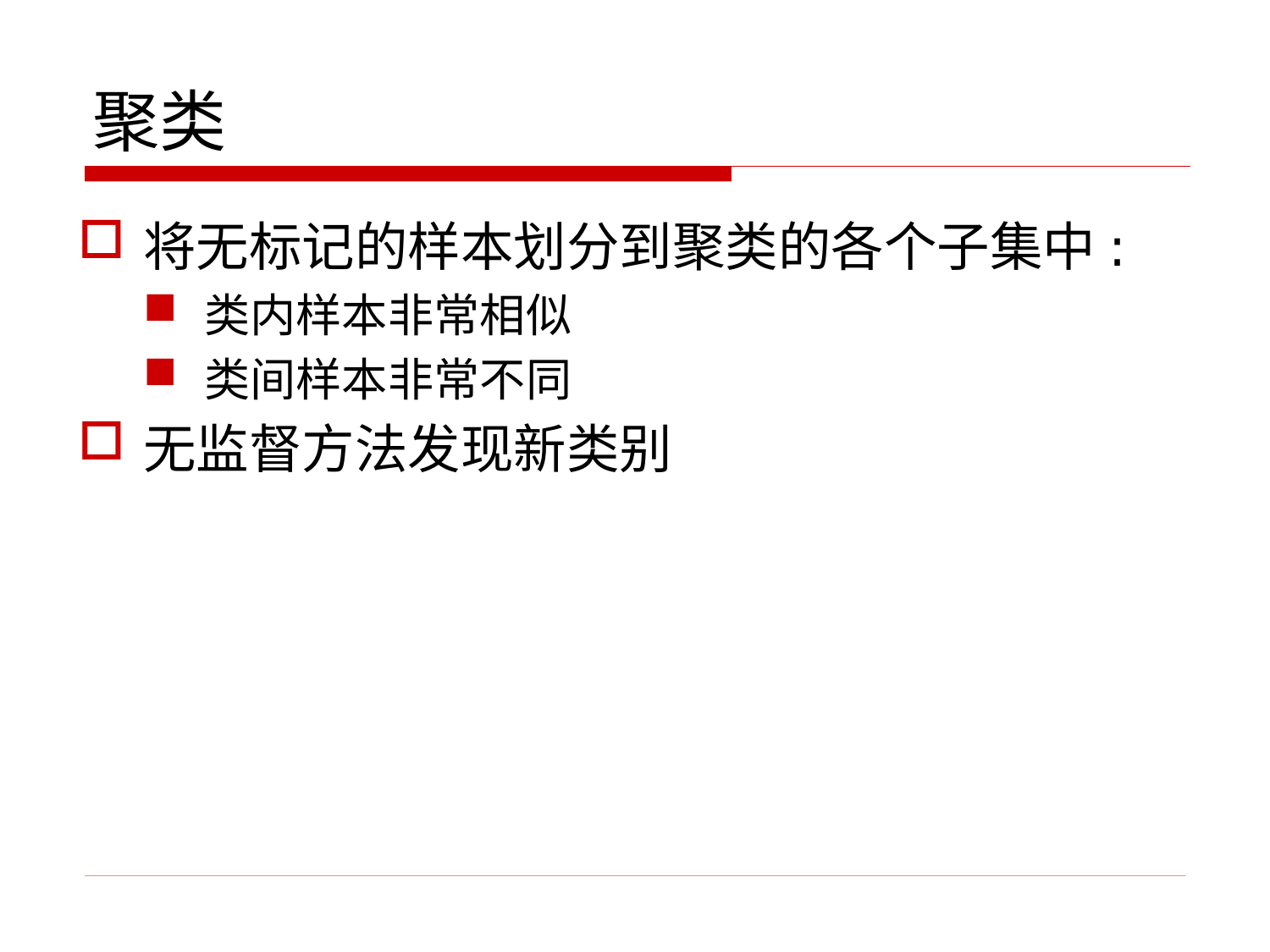

# 聚类
将无标记的样本划分到聚类的各个子集中:
类内样本非常相似
类间样本非常不同
无监督方法发现新类别